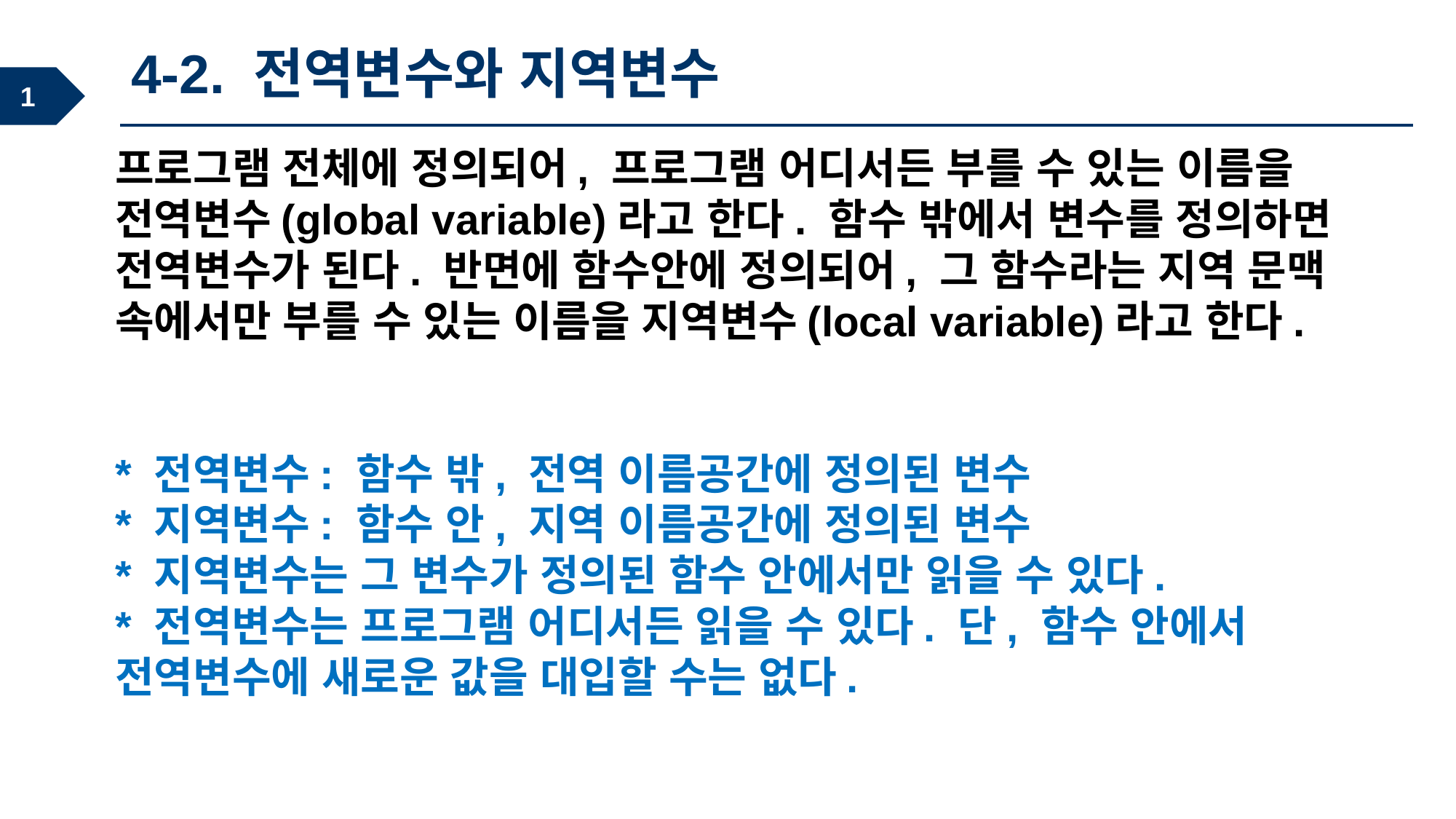

4-2. 전역변수와 지역변수
프로그램 전체에 정의되어, 프로그램 어디서든 부를 수 있는 이름을 전역변수(global variable)라고 한다. 함수 밖에서 변수를 정의하면 전역변수가 된다. 반면에 함수안에 정의되어, 그 함수라는 지역 문맥 속에서만 부를 수 있는 이름을 지역변수(local variable)라고 한다.

* 전역변수: 함수 밖, 전역 이름공간에 정의된 변수
* 지역변수: 함수 안, 지역 이름공간에 정의된 변수
* 지역변수는 그 변수가 정의된 함수 안에서만 읽을 수 있다.
* 전역변수는 프로그램 어디서든 읽을 수 있다. 단, 함수 안에서 전역변수에 새로운 값을 대입할 수는 없다.